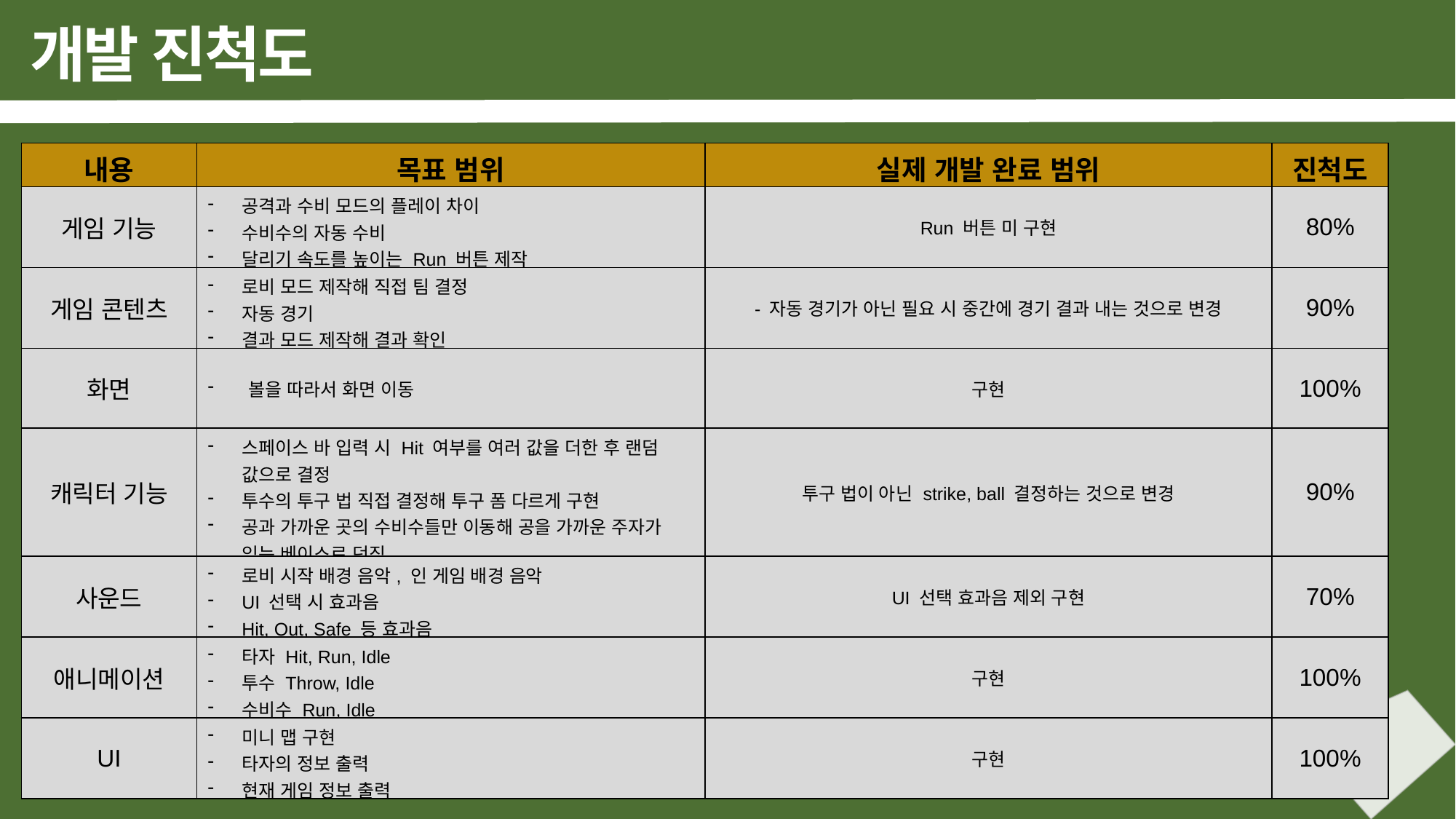

개발 진척도
| 내용 | 목표 범위 | 실제 개발 완료 범위 | 진척도 |
| --- | --- | --- | --- |
| 게임 기능 | 공격과 수비 모드의 플레이 차이 수비수의 자동 수비 달리기 속도를 높이는 Run 버튼 제작 | Run 버튼 미 구현 | 80% |
| 게임 콘텐츠 | 로비 모드 제작해 직접 팀 결정 자동 경기 결과 모드 제작해 결과 확인 | - 자동 경기가 아닌 필요 시 중간에 경기 결과 내는 것으로 변경 | 90% |
| 화면 | 볼을 따라서 화면 이동 | 구현 | 100% |
| 캐릭터 기능 | 스페이스 바 입력 시 Hit 여부를 여러 값을 더한 후 랜덤 값으로 결정 투수의 투구 법 직접 결정해 투구 폼 다르게 구현 공과 가까운 곳의 수비수들만 이동해 공을 가까운 주자가 있는 베이스로 던짐 | 투구 법이 아닌 strike, ball 결정하는 것으로 변경 | 90% |
| 사운드 | 로비 시작 배경 음악, 인 게임 배경 음악 UI 선택 시 효과음 Hit, Out, Safe 등 효과음 | UI 선택 효과음 제외 구현 | 70% |
| 애니메이션 | 타자 Hit, Run, Idle 투수 Throw, Idle 수비수 Run, Idle | 구현 | 100% |
| UI | 미니 맵 구현 타자의 정보 출력 현재 게임 정보 출력 | 구현 | 100% |